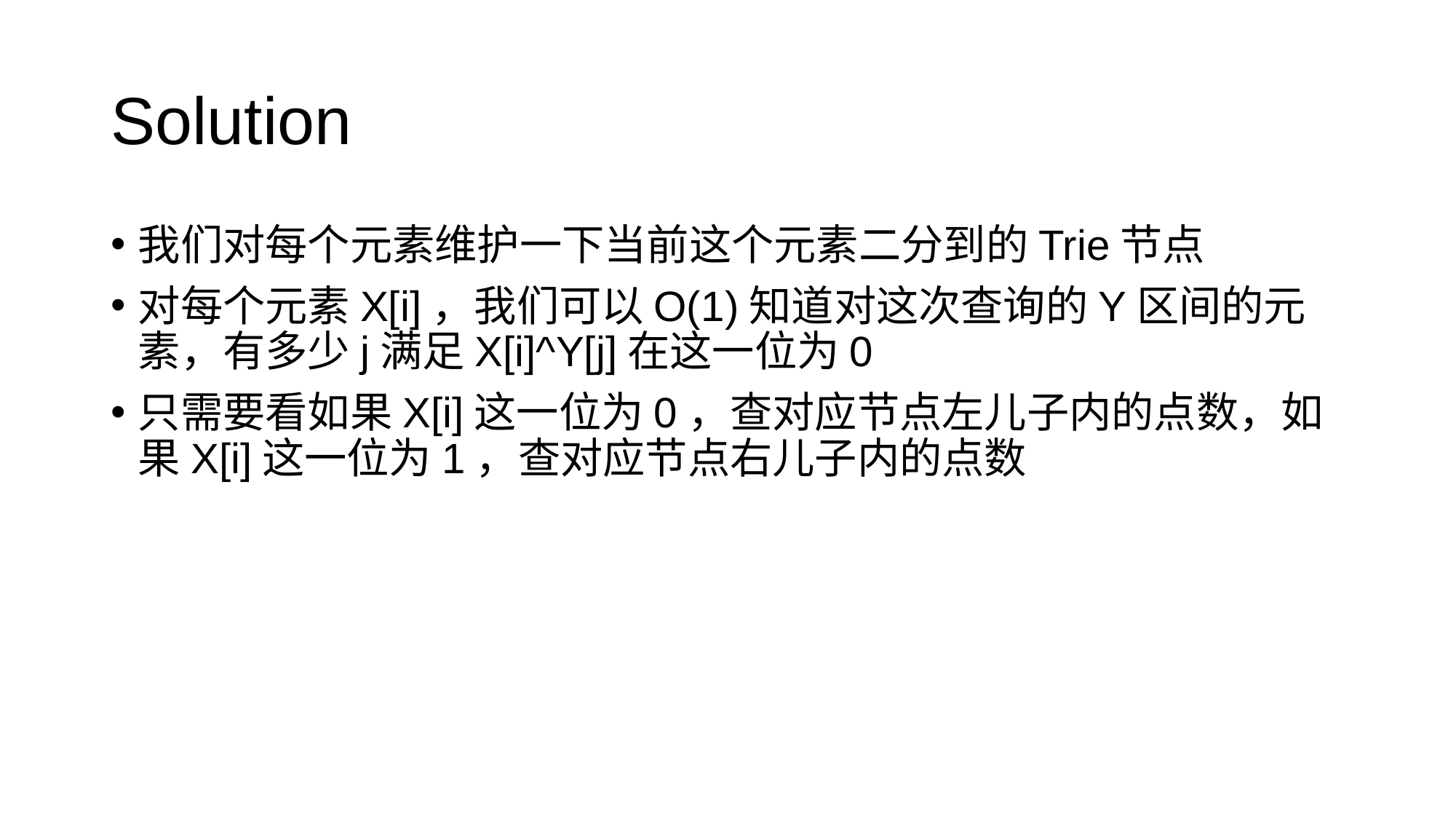

# Solution
我们对每个元素维护一下当前这个元素二分到的Trie节点
对每个元素X[i]，我们可以O(1)知道对这次查询的Y区间的元素，有多少j满足X[i]^Y[j]在这一位为0
只需要看如果X[i]这一位为0，查对应节点左儿子内的点数，如果X[i]这一位为1，查对应节点右儿子内的点数